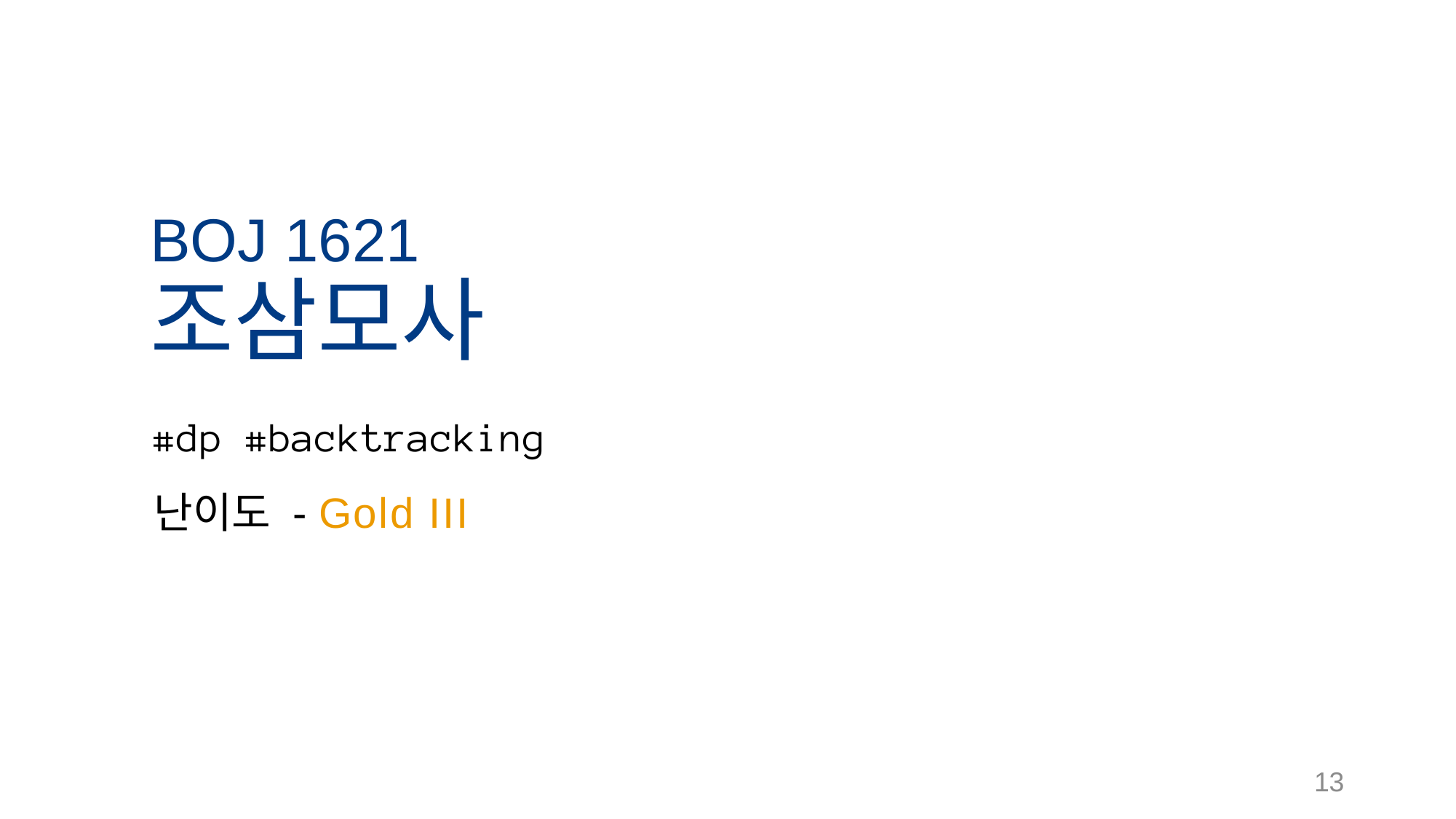

BOJ 1621
조삼모사
#dp #backtracking
난이도 - Gold III
13